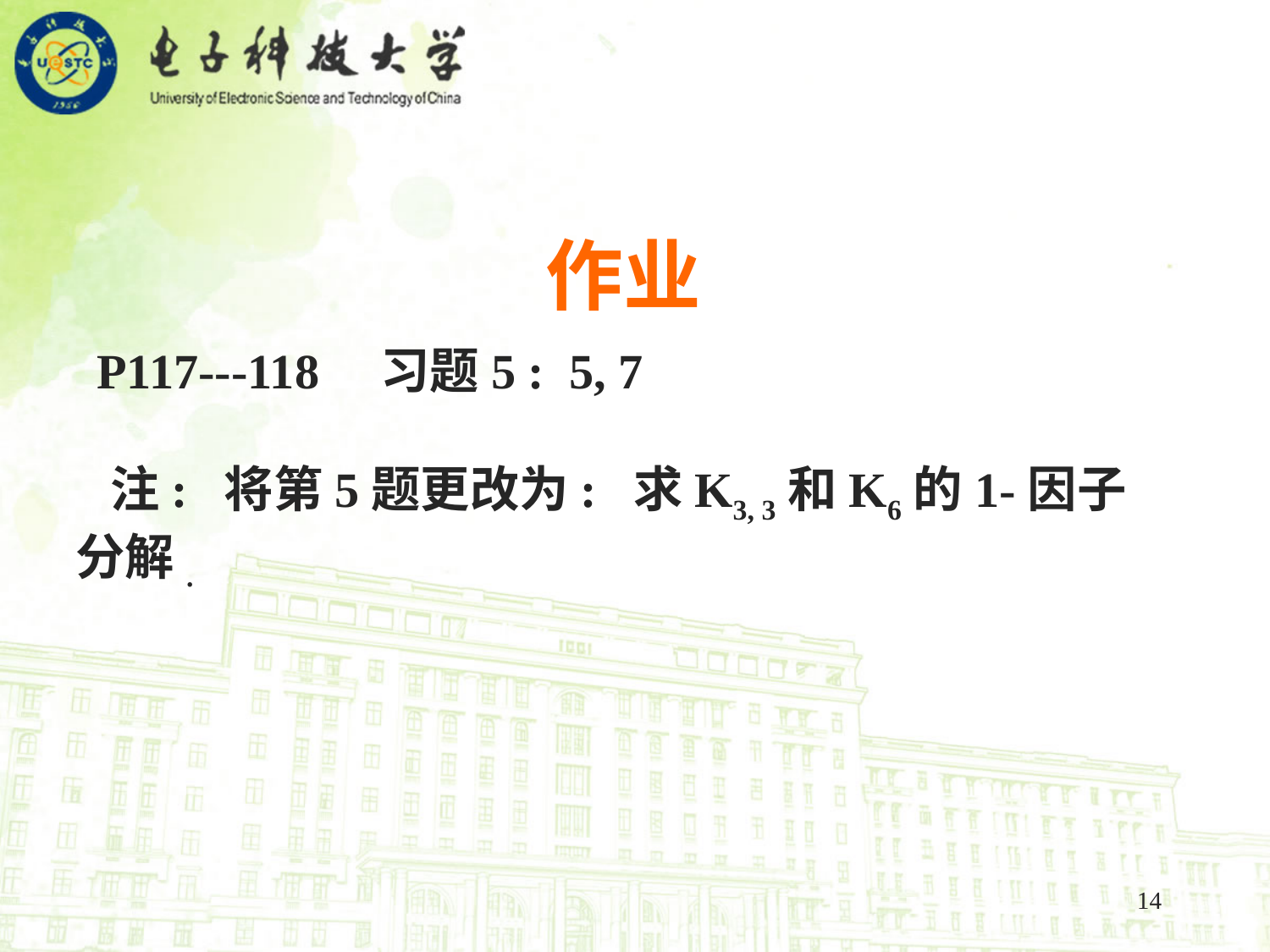

作业
  P117---118    习题5 :  5, 7

  注:  将第5题更改为:  求K3, 3和K6的1-因子分解.
14